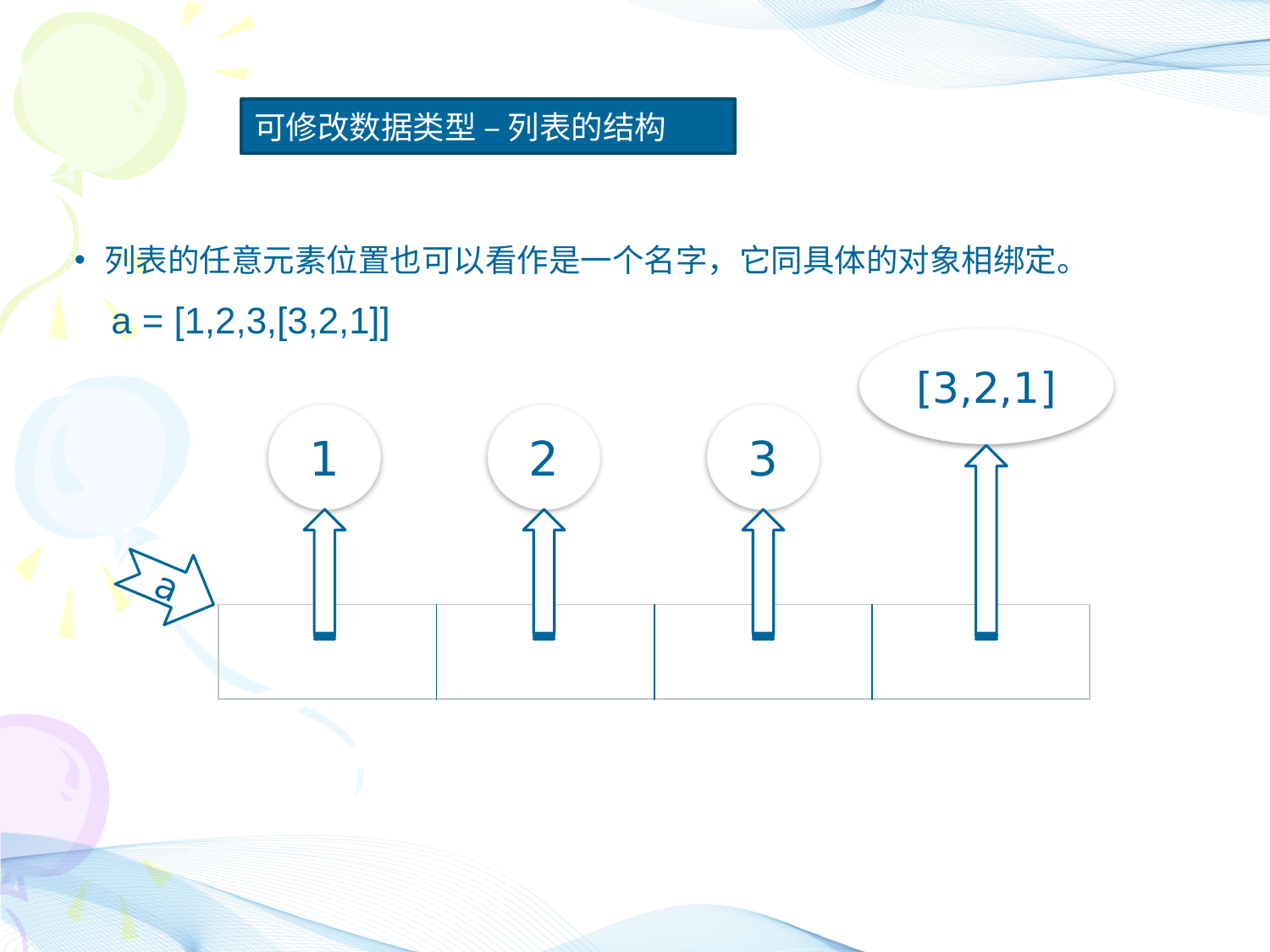

可修改数据类型 – 列表的结构
列表的任意元素位置也可以看作是一个名字，它同具体的对象相绑定。
a = [1,2,3,[3,2,1]]
[3,2,1]
1
2
3

a

|  |  |  |  |
| --- | --- | --- | --- |
32